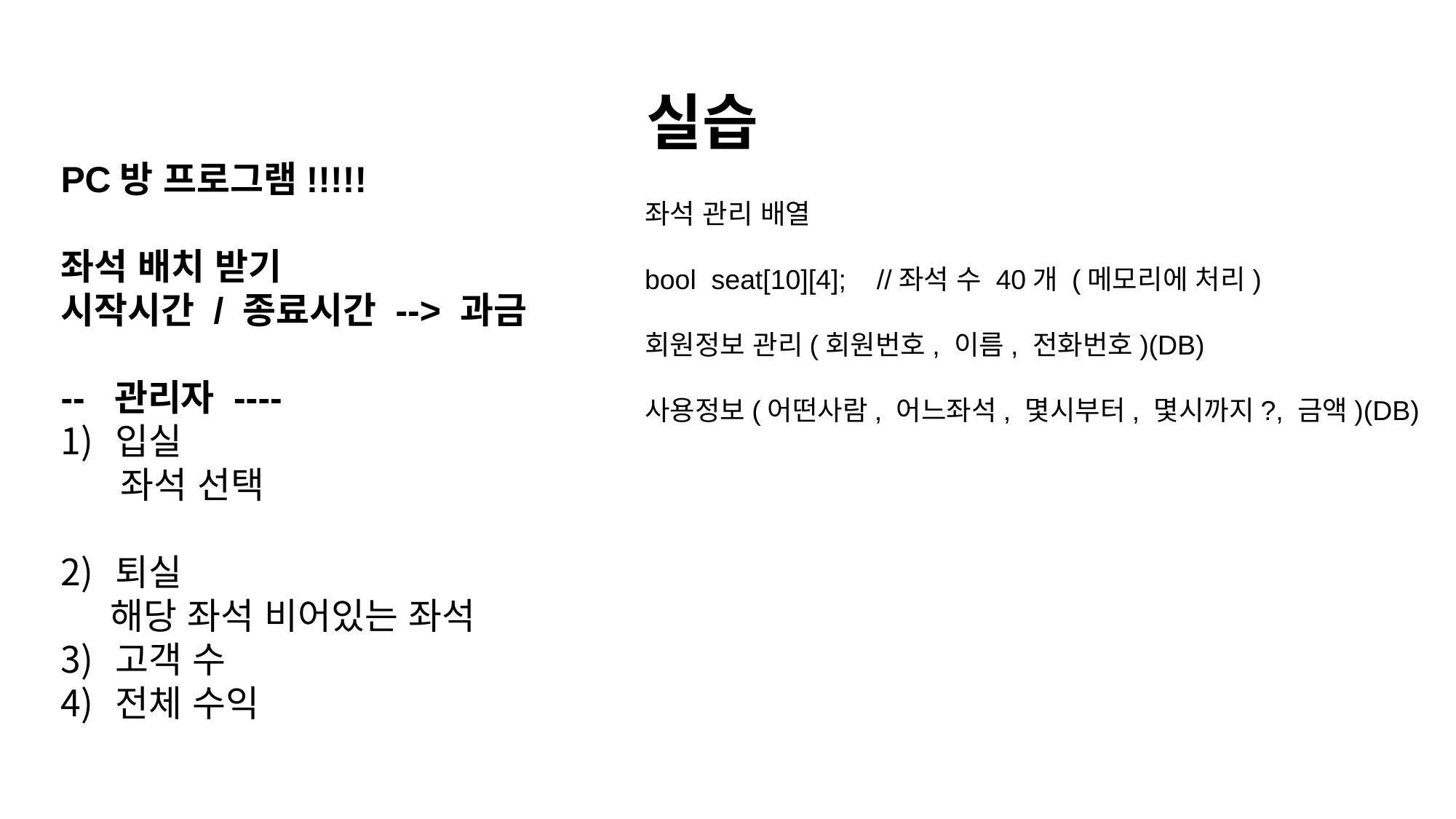

실습
PC방 프로그램!!!!!

좌석 배치 받기
시작시간 / 종료시간 --> 과금

--  관리자 ----
입실
     좌석 선택

퇴실
    해당 좌석 비어있는 좌석
고객 수
전체 수익
좌석 관리 배열

bool  seat[10][4];    //좌석 수 40개 (메모리에 처리)

회원정보 관리(회원번호, 이름, 전화번호)(DB)

사용정보(어떤사람, 어느좌석, 몇시부터, 몇시까지?, 금액)(DB)